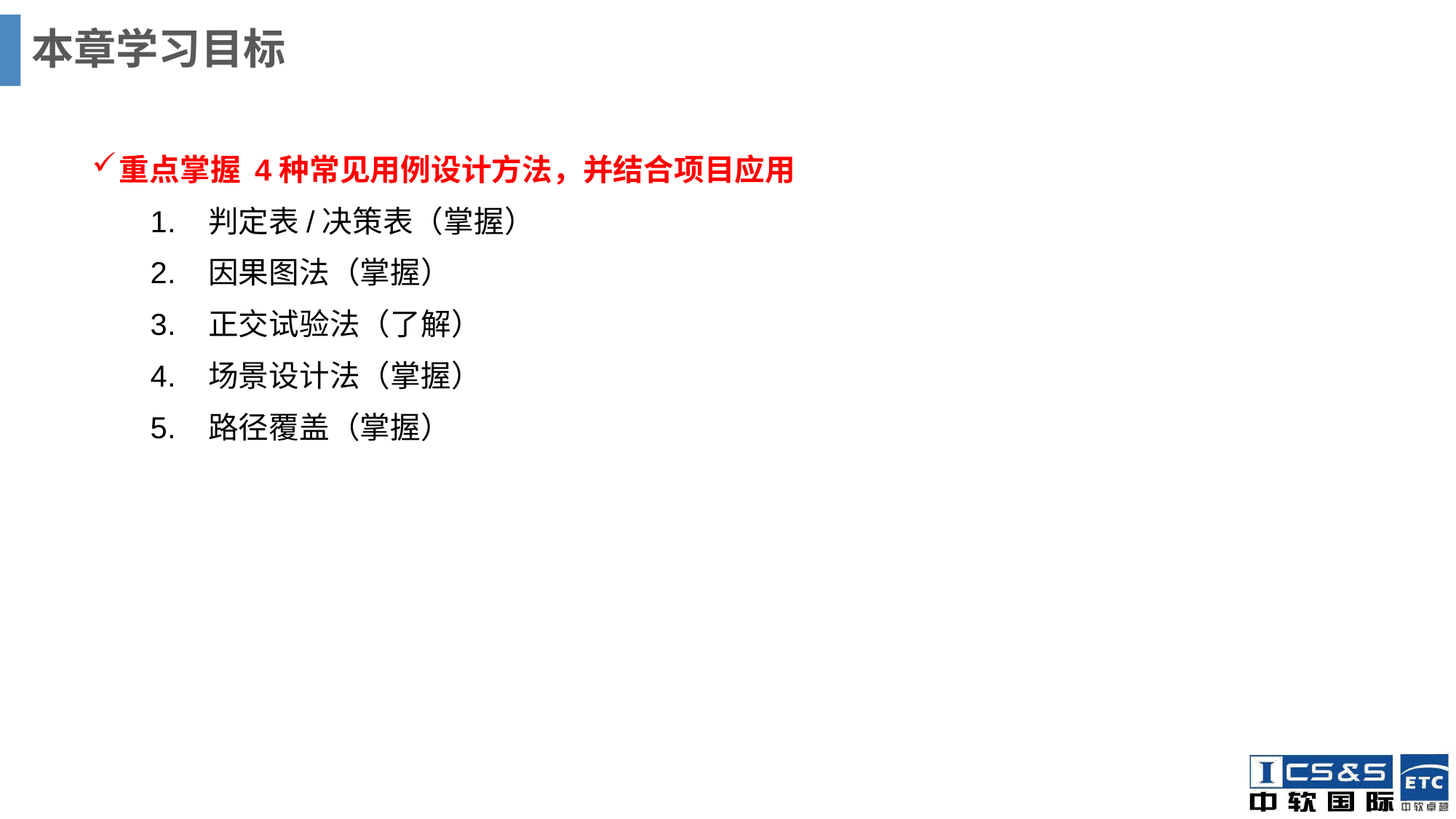

# 本章学习目标

重点掌握 4种常见用例设计方法，并结合项目应用
       1.   判定表/决策表（掌握）
       2.   因果图法（掌握）
       3.   正交试验法（了解）
       4.   场景设计法（掌握）
       5.   路径覆盖（掌握）